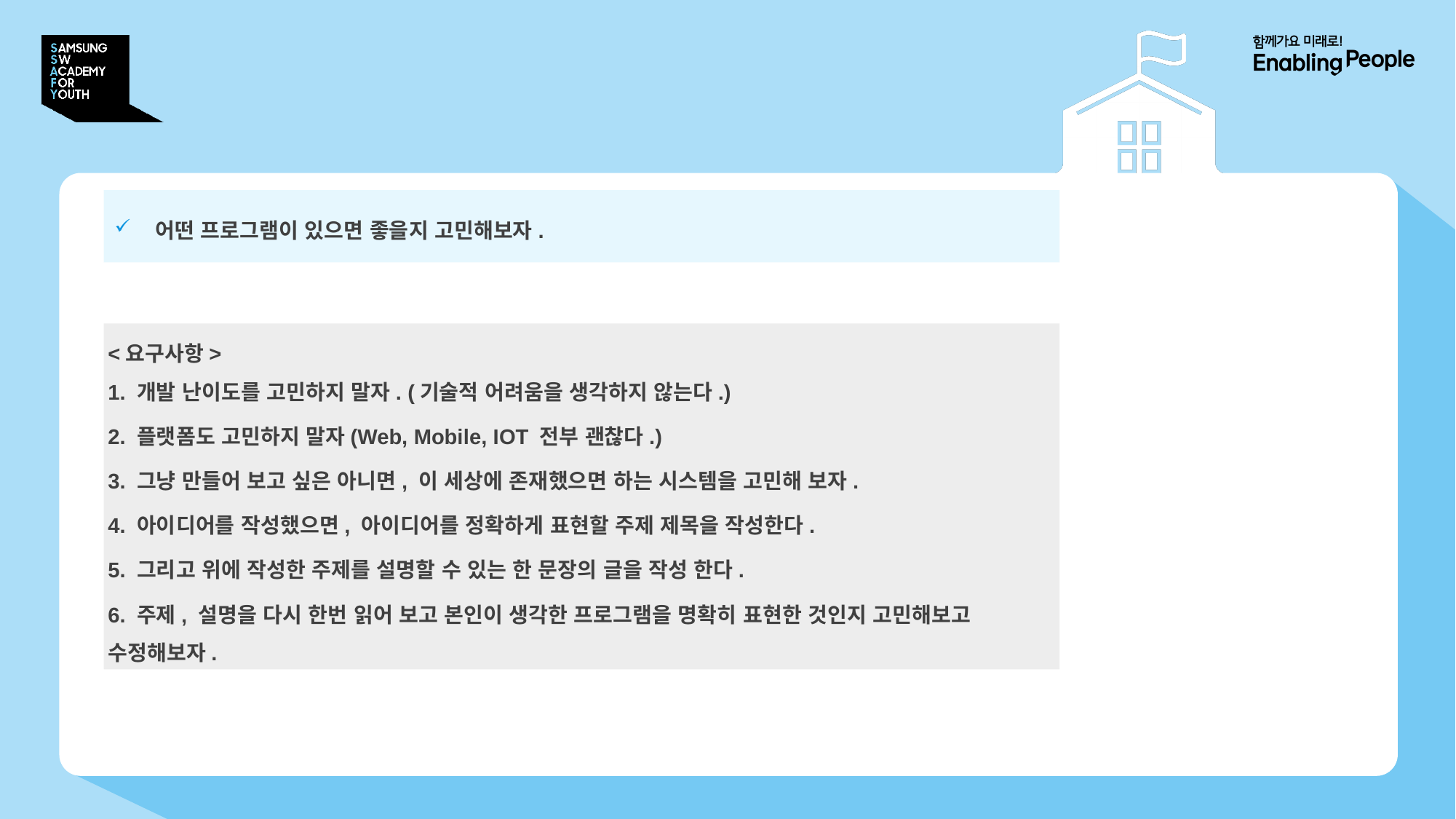

# 2. 아이디어 작성
어떤 프로그램이 있으면 좋을지 고민해보자.
<요구사항>
1. 개발 난이도를 고민하지 말자. (기술적 어려움을 생각하지 않는다.)
2. 플랫폼도 고민하지 말자(Web, Mobile, IOT 전부 괜찮다.)
3. 그냥 만들어 보고 싶은 아니면, 이 세상에 존재했으면 하는 시스템을 고민해 보자.
4. 아이디어를 작성했으면, 아이디어를 정확하게 표현할 주제 제목을 작성한다.
5. 그리고 위에 작성한 주제를 설명할 수 있는 한 문장의 글을 작성 한다.
6. 주제, 설명을 다시 한번 읽어 보고 본인이 생각한 프로그램을 명확히 표현한 것인지 고민해보고 수정해보자.